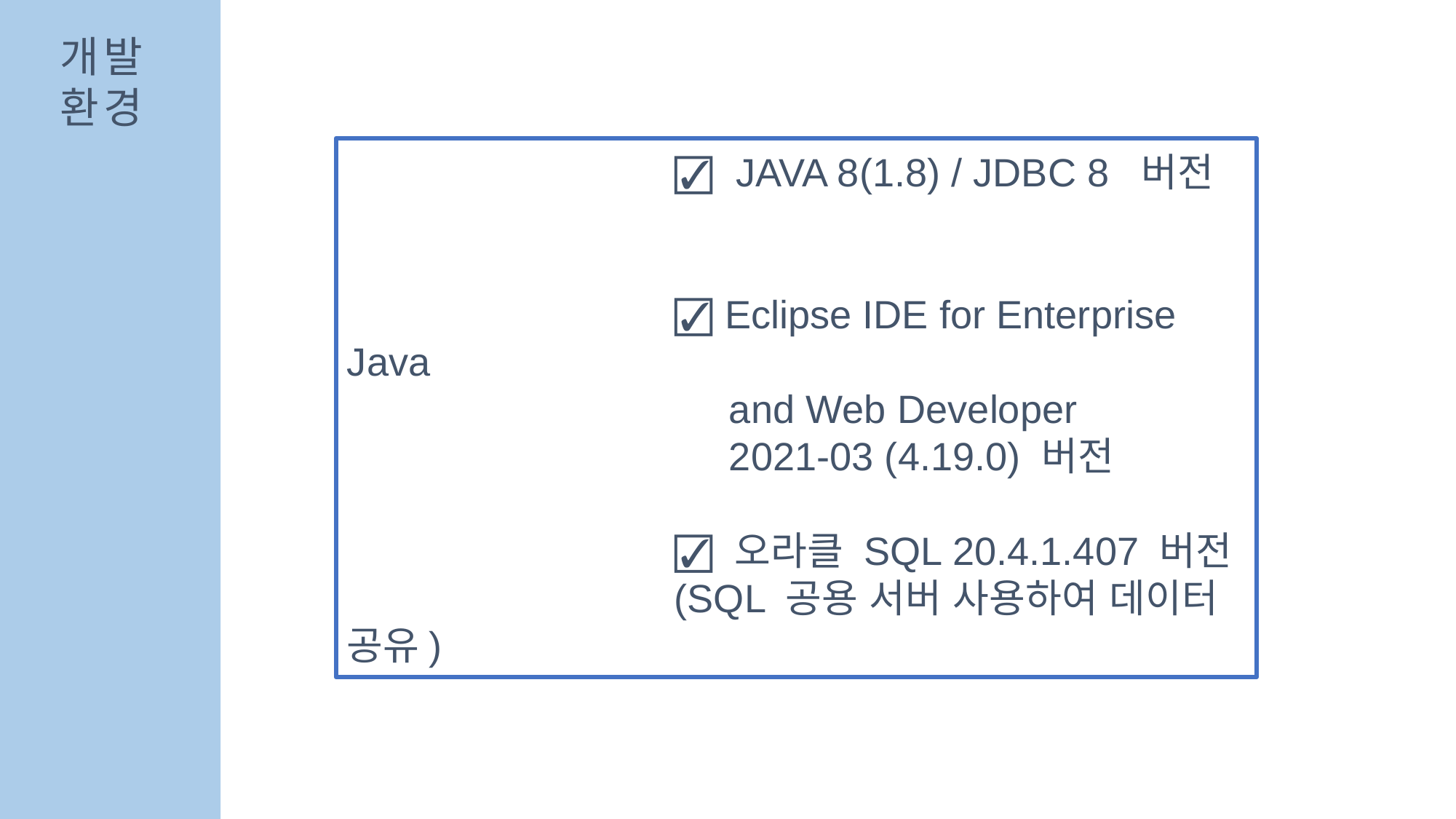

# 개발 환경

			☑  JAVA 8(1.8) / JDBC 8  버전

			☑ Eclipse IDE for Enterprise Java
			     and Web Developer
			     2021-03 (4.19.0) 버전

			☑ 오라클 SQL 20.4.1.407 버전
			(SQL 공용 서버 사용하여 데이터 공유)